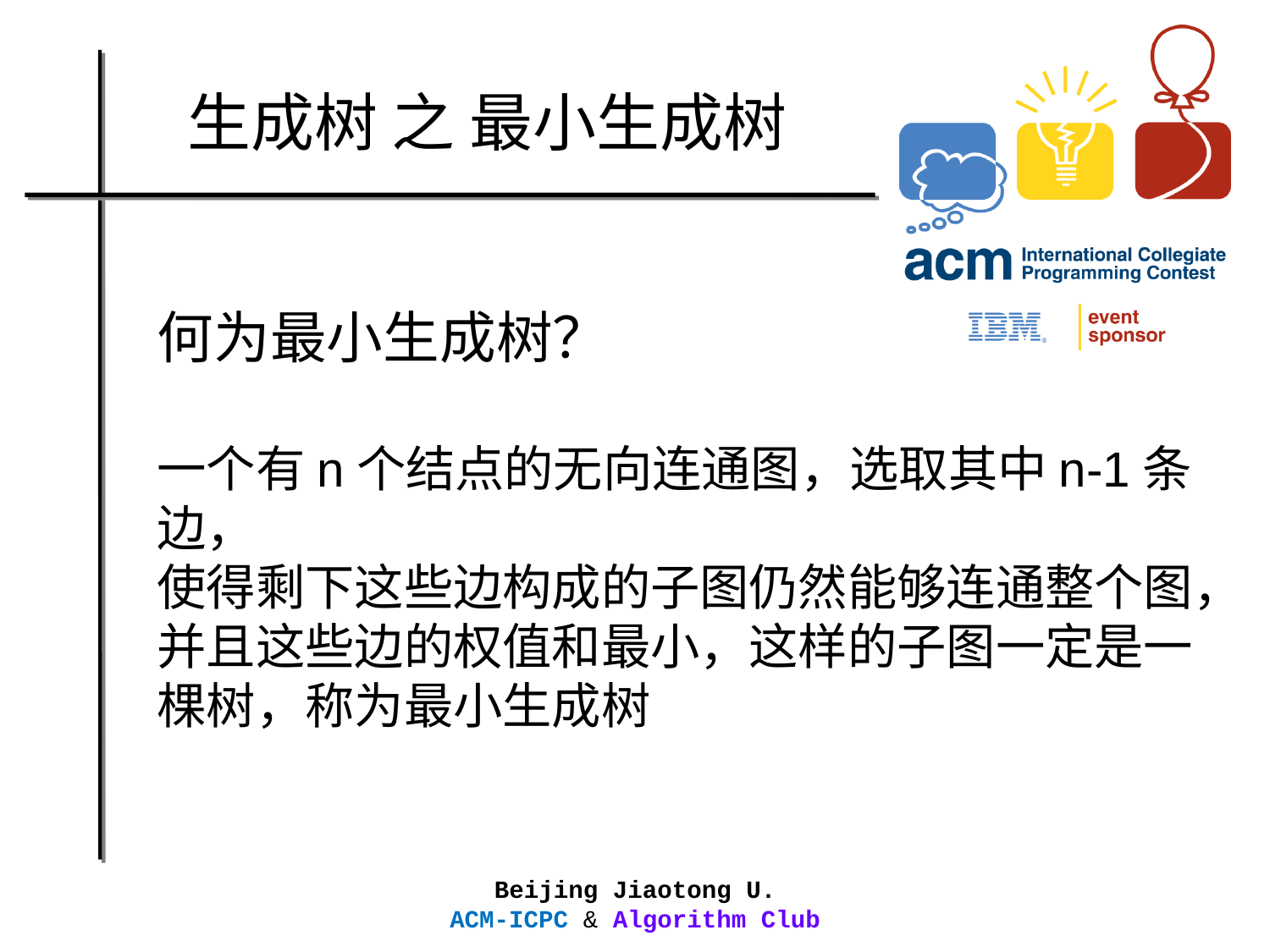

生成树 之 最小生成树
何为最小生成树？

一个有n个结点的无向连通图，选取其中n-1条边，
使得剩下这些边构成的子图仍然能够连通整个图，并且这些边的权值和最小，这样的子图一定是一棵树，称为最小生成树